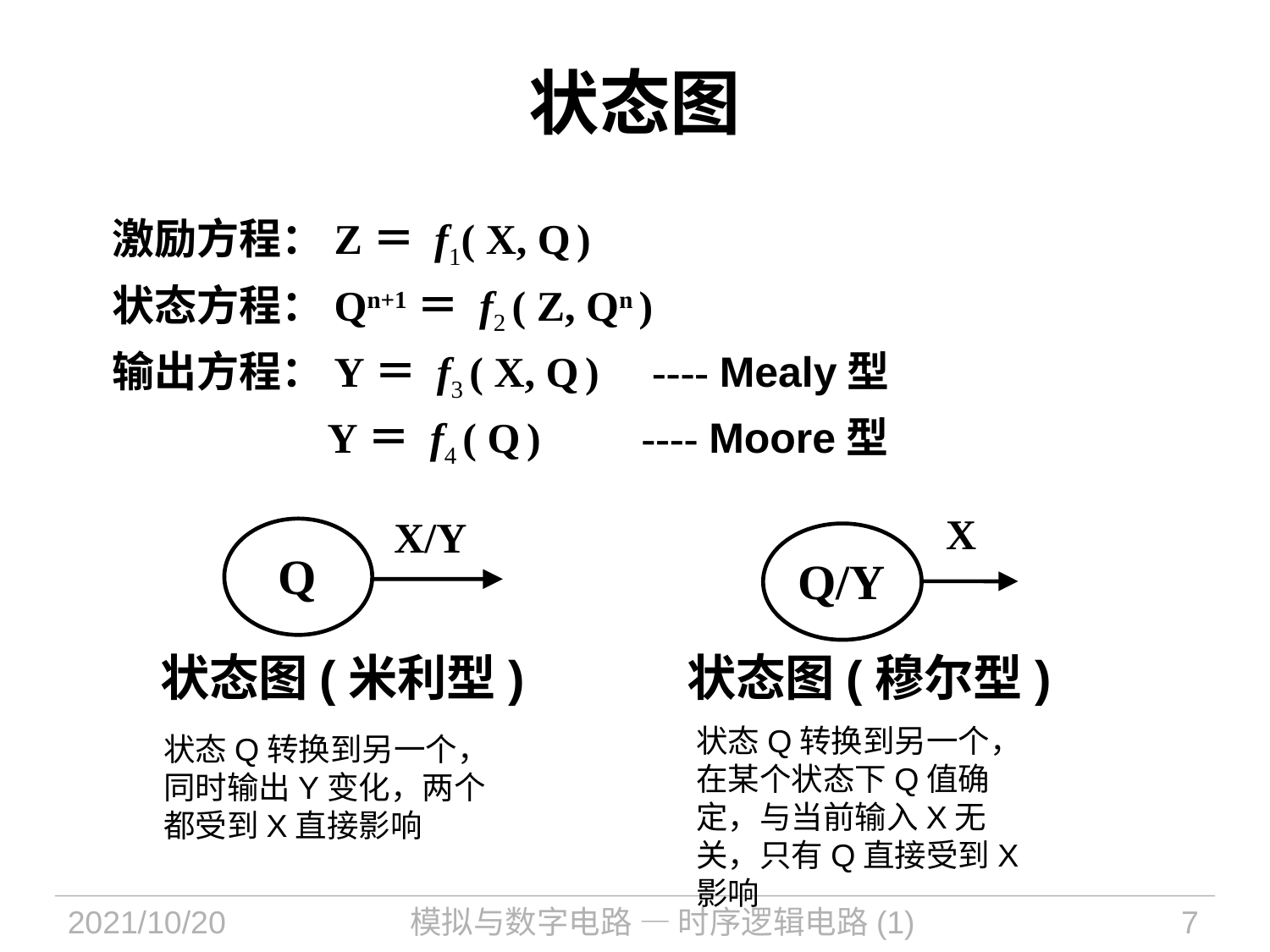

# 状态图
激励方程：Z＝ f1( X, Q )
状态方程：Qn+1＝ f2 ( Z, Qn )
输出方程：Y＝ f3 ( X, Q )     ---- Mealy型
                     Y＝ f4 ( Q )          ---- Moore型
X

Q/Y

 状态图(穆尔型)
X/Y

Q

 状态图(米利型)
状态Q转换到另一个，在某个状态下Q值确定，与当前输入X无关，只有Q直接受到X影响
状态Q转换到另一个，同时输出Y变化，两个都受到X直接影响
2021/10/20
模拟与数字电路 — 时序逻辑电路(1)
7